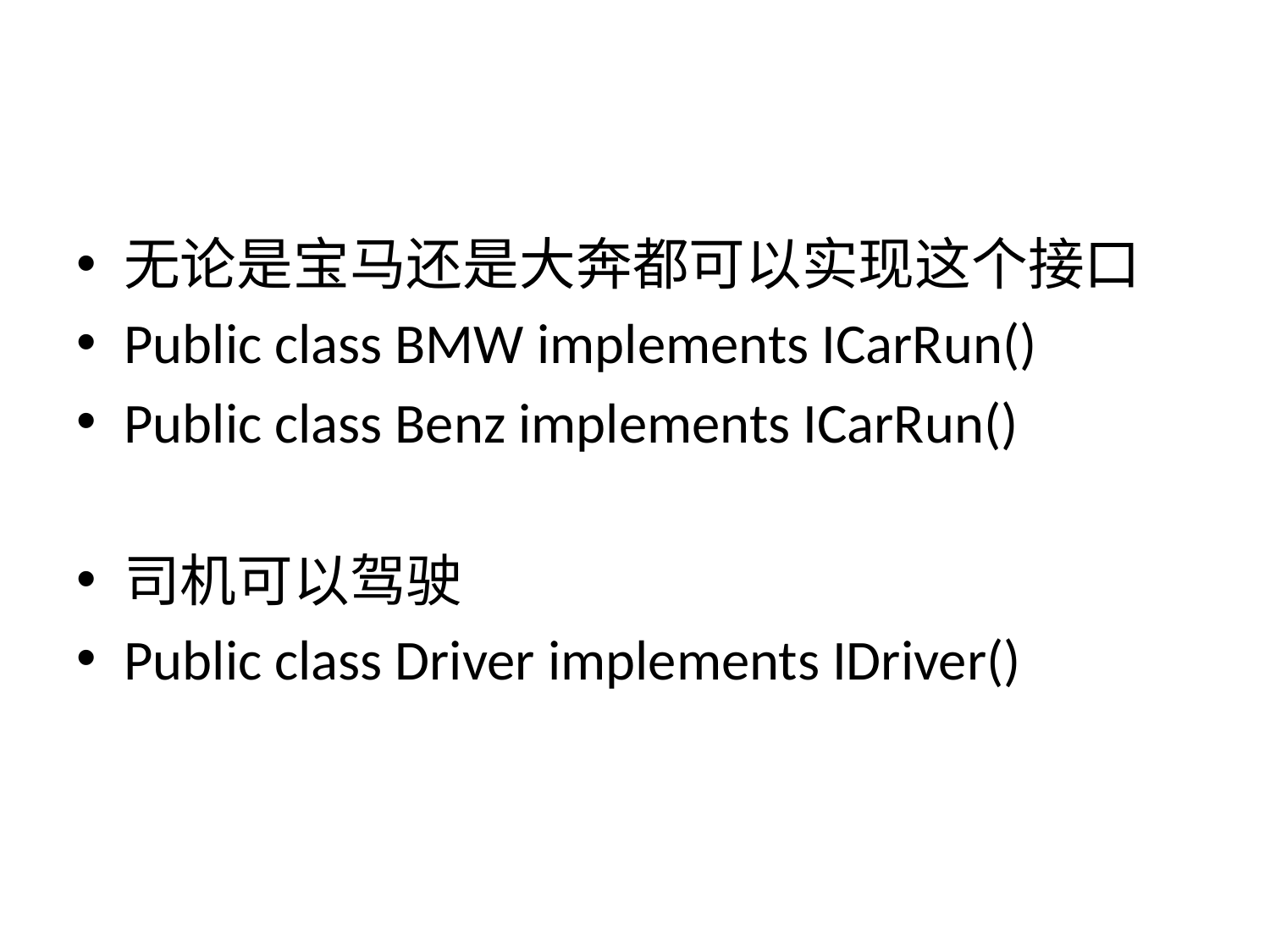

#
无论是宝马还是大奔都可以实现这个接口
Public class BMW implements ICarRun()
Public class Benz implements ICarRun()

司机可以驾驶
Public class Driver implements IDriver()